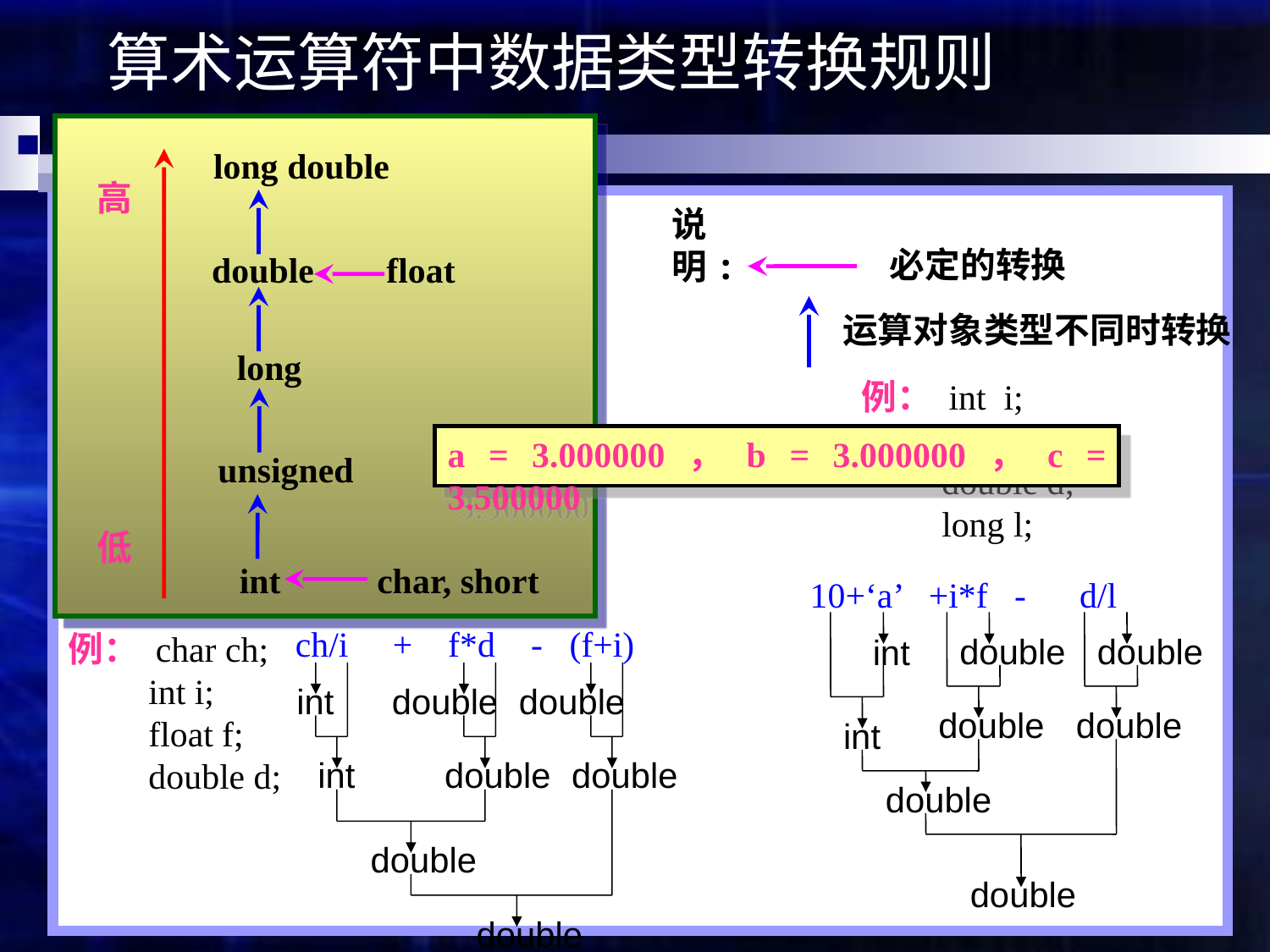

算术运算符中数据类型转换规则

long double

double
float

long

unsigned

int
char, short

高
低
说明:
必定的转换

运算对象类型不同时转换
例： int  i;
         float f;
         double d;
         long l;
10+‘a’   +i*f   -      d/l
a = 3.000000，b = 3.000000，c = 3.500000

int

int

double

double

double

double

double

double
ch/i     +    f*d    -   (f+i)
例： char ch;
         int i;
         float f;
         double d;

int

int

double

double

double

double

double

double